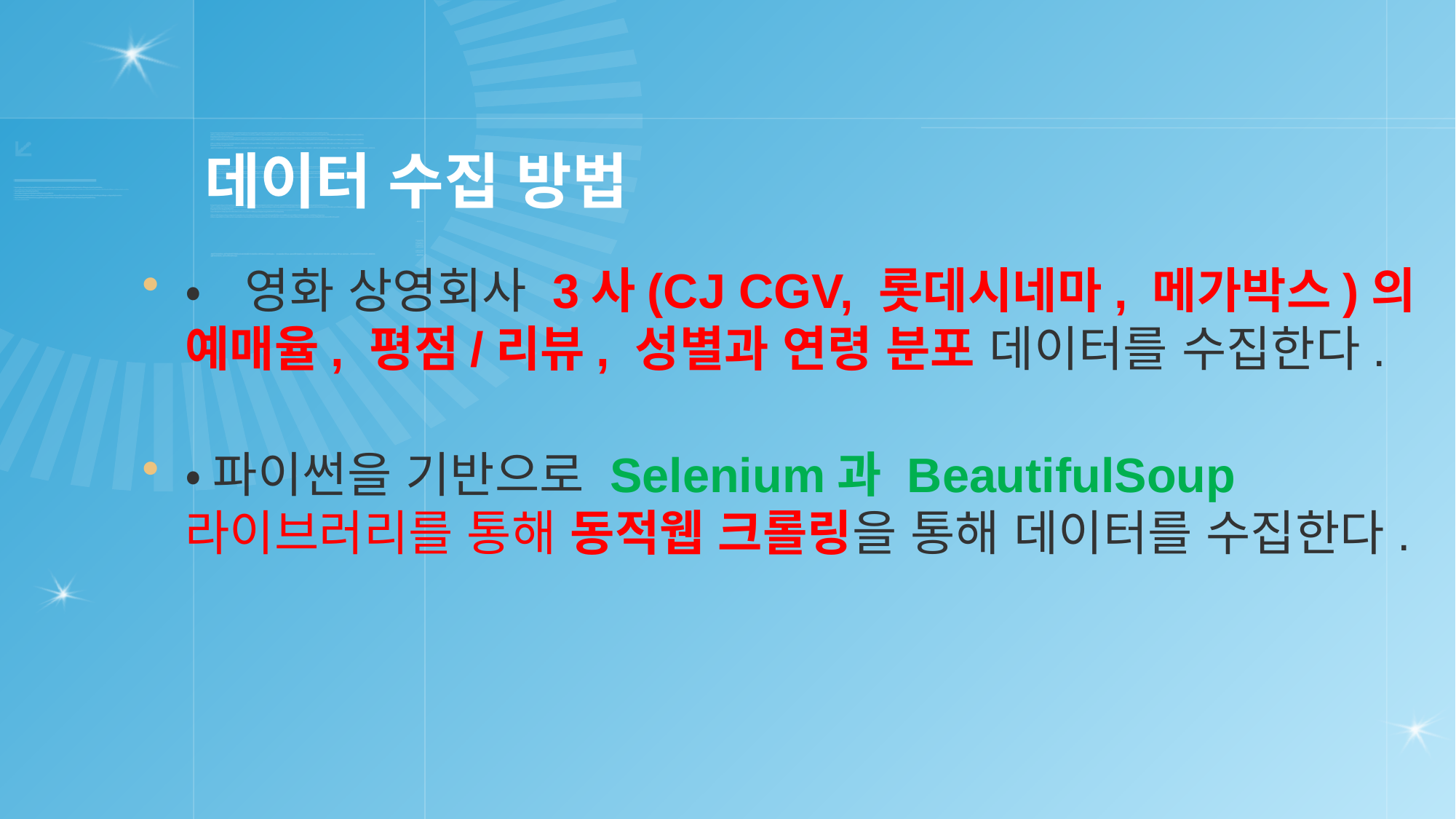

# 데이터 수집 방법
•영화 상영회사 3사(CJ CGV, 롯데시네마, 메가박스)의
예매율, 평점/리뷰, 성별과 연령 분포 데이터를 수집한다.
•파이썬을 기반으로 Selenium과 BeautifulSoup 라이브러리를 통해 동적웹 크롤링을 통해 데이터를 수집한다.